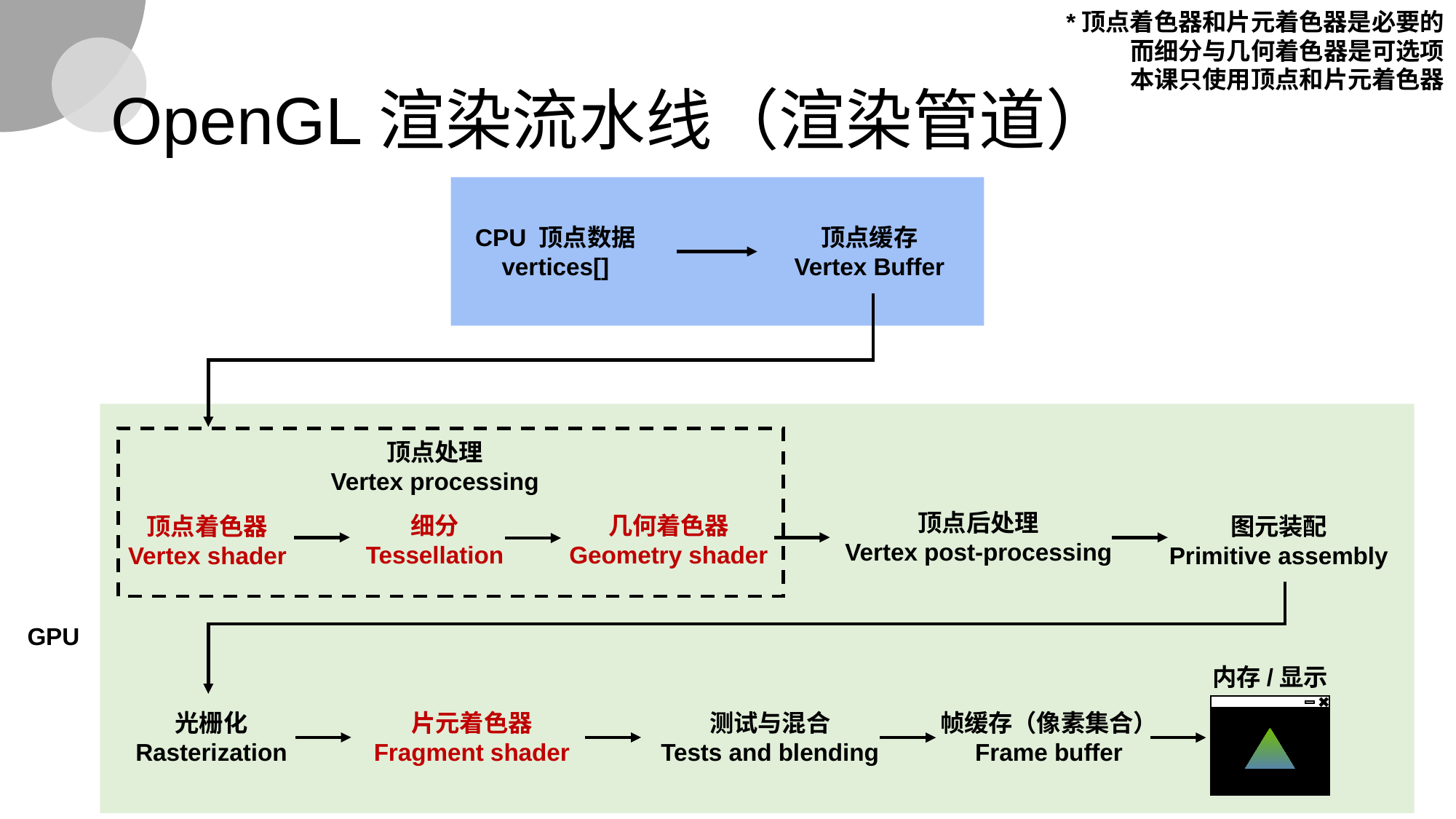

*顶点着色器和片元着色器是必要的
而细分与几何着色器是可选项
本课只使用顶点和片元着色器
# OpenGL渲染流水线（渲染管道）

CPU 顶点数据
vertices[]
顶点缓存
Vertex Buffer

顶点处理
Vertex processing
顶点后处理
Vertex post-processing
细分
Tessellation
几何着色器
Geometry shader
顶点着色器
Vertex shader
图元装配
Primitive assembly

GPU
内存/显示

片元着色器
Fragment shader
帧缓存（像素集合）
Frame buffer
光栅化
Rasterization
测试与混合
Tests and blending